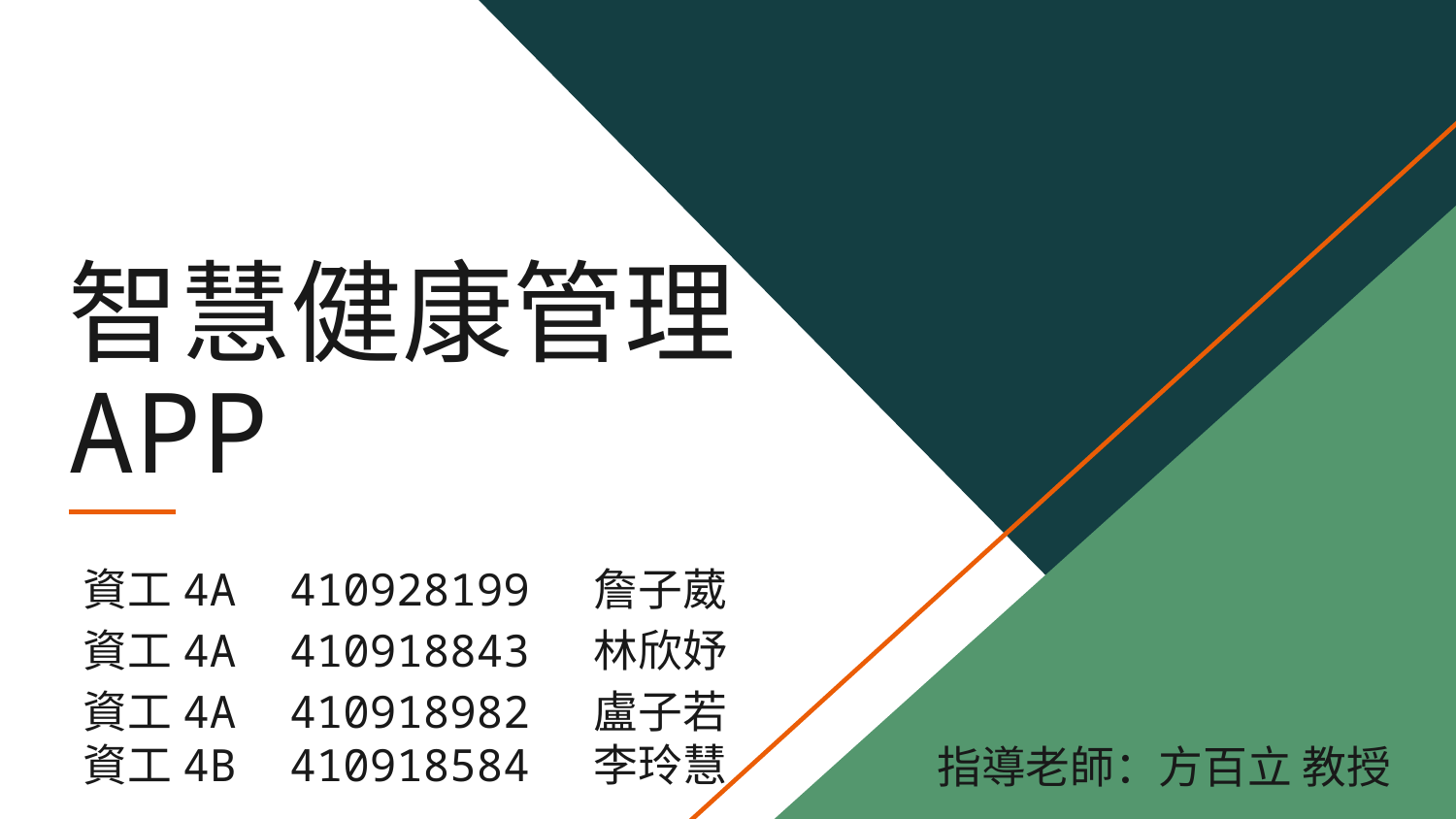

# 智慧健康管理
APP
資工4A  410928199  詹子葳
資工4A  410918843  林欣妤
資工4A  410918982  盧子若
資工4B  410918584  李玲慧
指導老師：方百立 教授